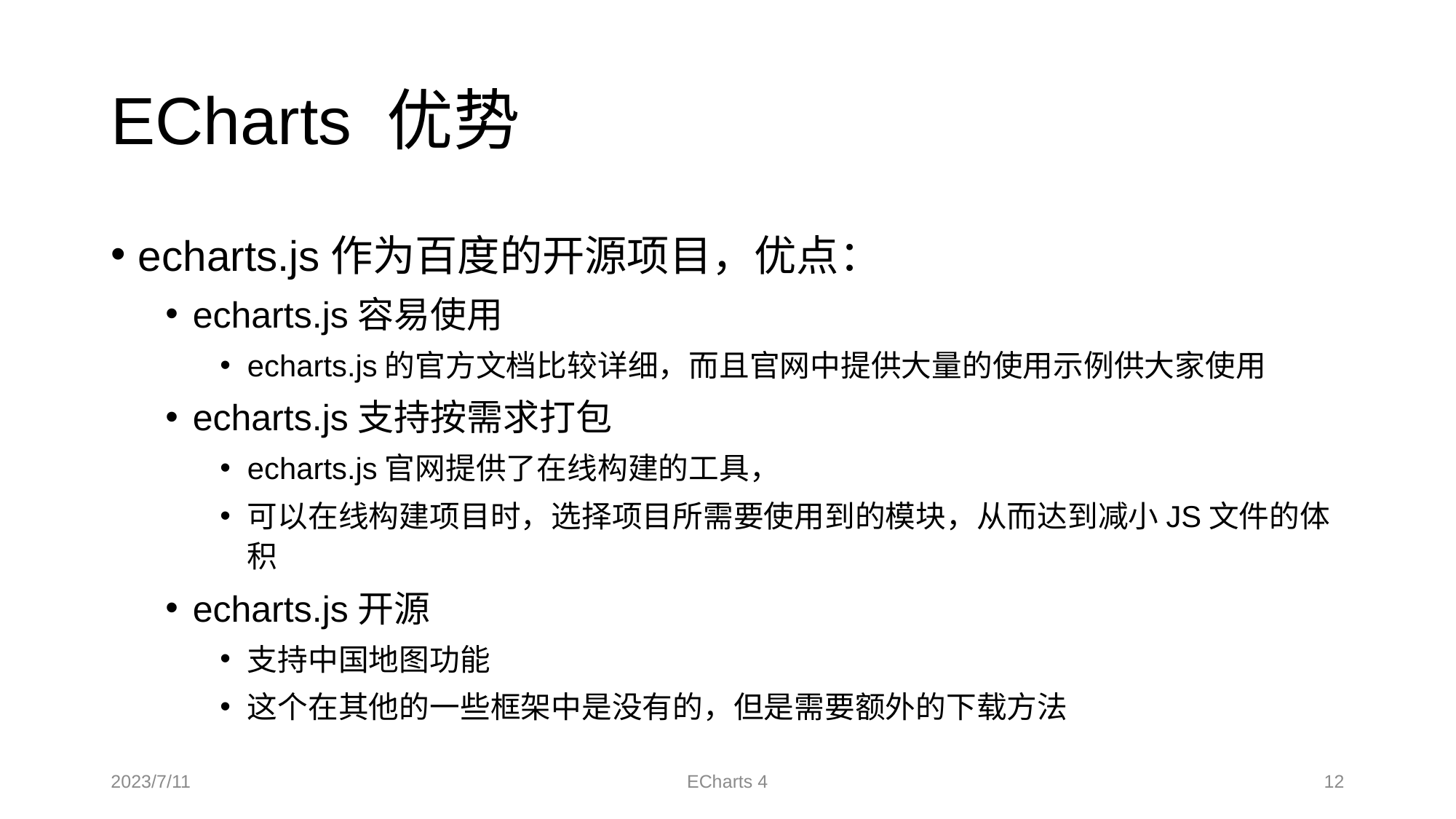

# ECharts 优势
echarts.js作为百度的开源项目，优点：
echarts.js容易使用
echarts.js的官方文档比较详细，而且官网中提供大量的使用示例供大家使用
echarts.js支持按需求打包
echarts.js官网提供了在线构建的工具，
可以在线构建项目时，选择项目所需要使用到的模块，从而达到减小JS文件的体积
echarts.js开源
支持中国地图功能
这个在其他的一些框架中是没有的，但是需要额外的下载方法
2023/7/11
ECharts 4
12